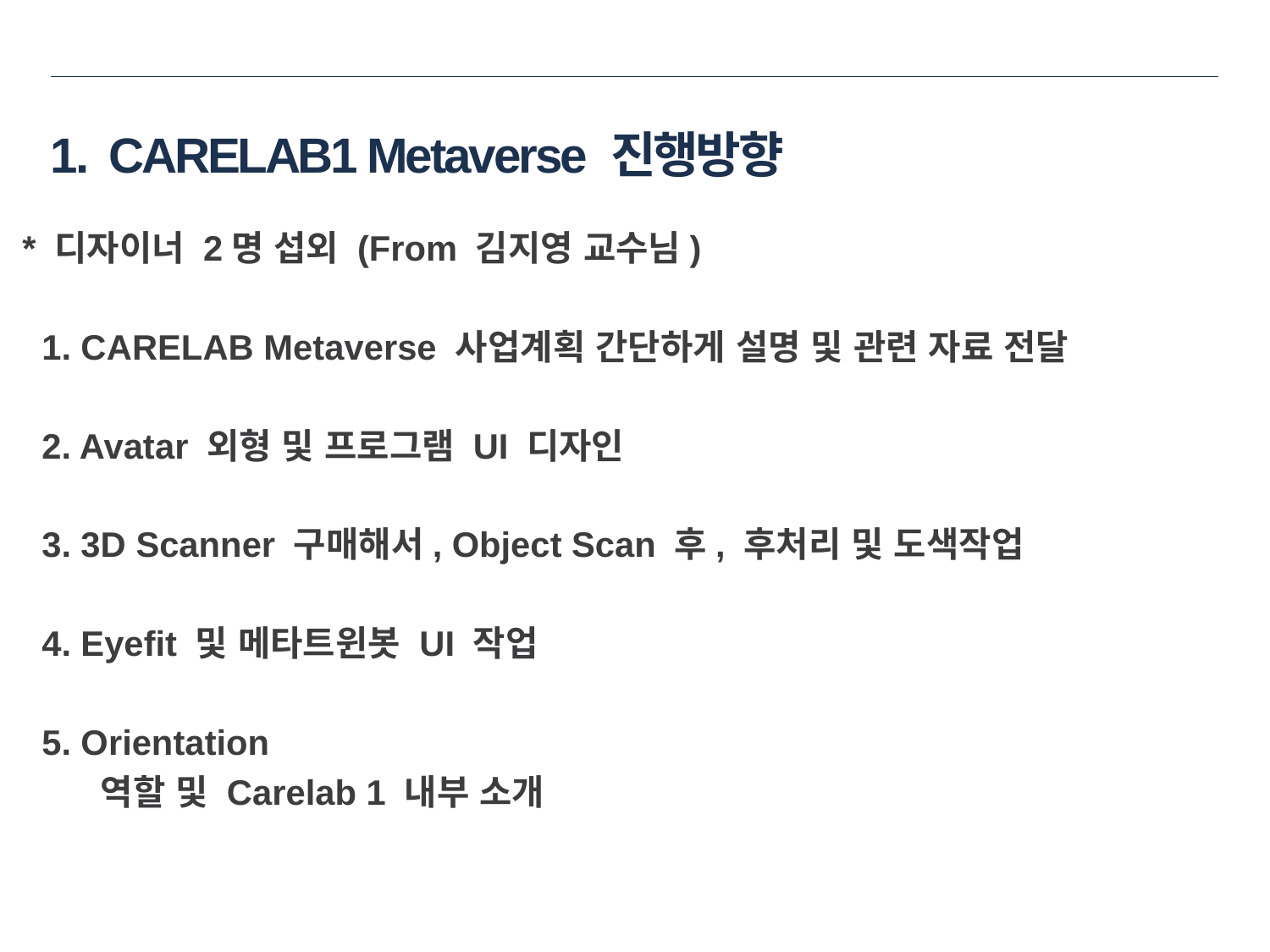

1.  CARELAB1 Metaverse 진행방향

 * 디자이너 2명 섭외 (From 김지영 교수님)

   1. CARELAB Metaverse 사업계획 간단하게 설명 및 관련 자료 전달

   2. Avatar 외형 및 프로그램 UI 디자인

   3. 3D Scanner 구매해서, Object Scan 후, 후처리 및 도색작업

   4. Eyefit 및 메타트윈봇 UI 작업

   5. Orientation
        역할 및 Carelab 1 내부 소개